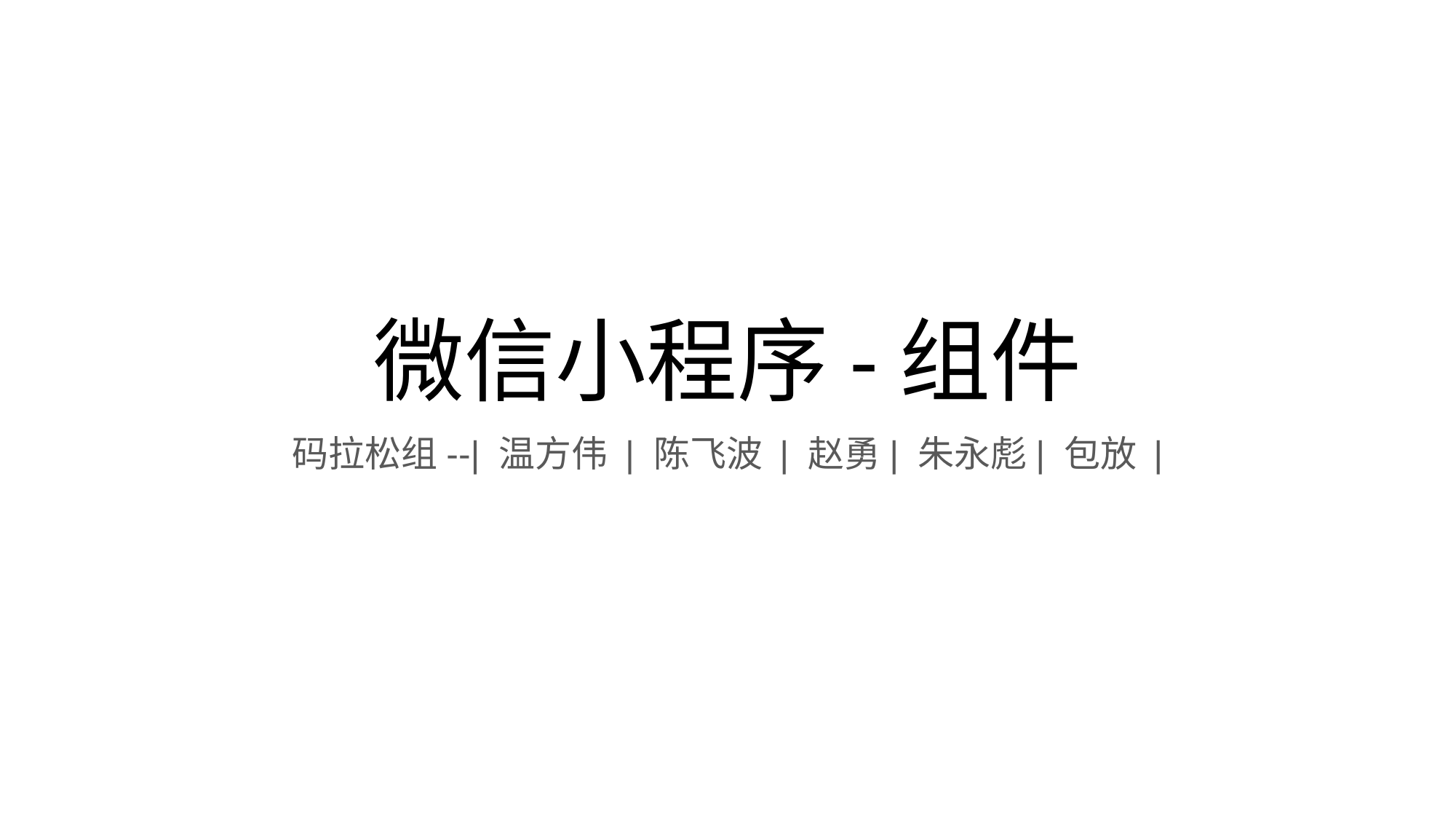

# 微信小程序-组件
码拉松组--| 温方伟 | 陈飞波 | 赵勇| 朱永彪| 包放 |